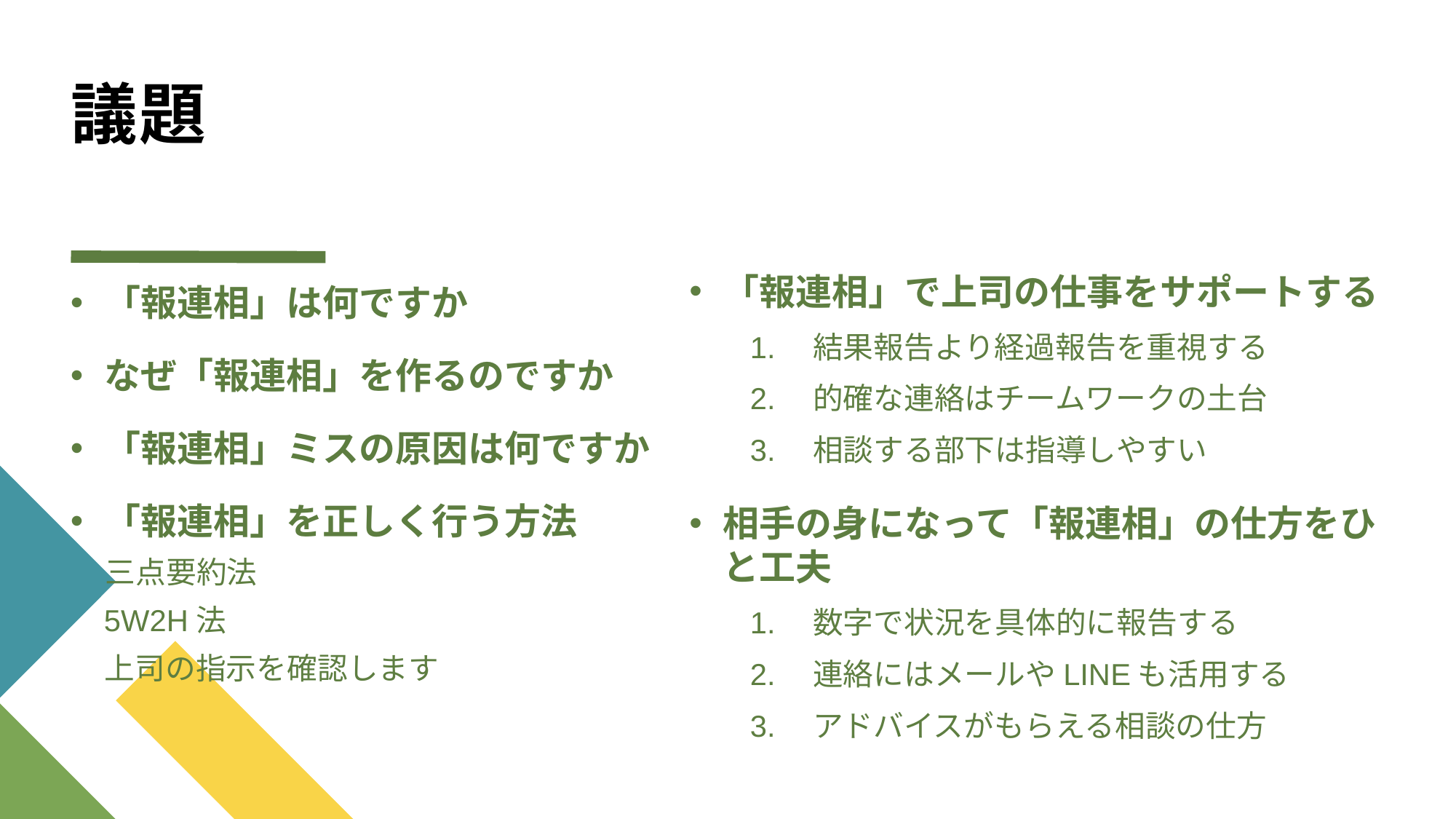

# 議題
「報連相」は何ですか
なぜ「報連相」を作るのですか
「報連相」ミスの原因は何ですか
「報連相」を正しく行う方法
    三点要約法
    5W2H法
    上司の指示を確認します

「報連相」で上司の仕事をサポートする
  1.　結果報告より経過報告を重視する
  2.　的確な連絡はチームワークの土台
  3.　相談する部下は指導しやすい
相手の身になって「報連相」の仕方をひと工夫
  1.　数字で状況を具体的に報告する
  2.　連絡にはメールやLINEも活用する
  3.　アドバイスがもらえる相談の仕方